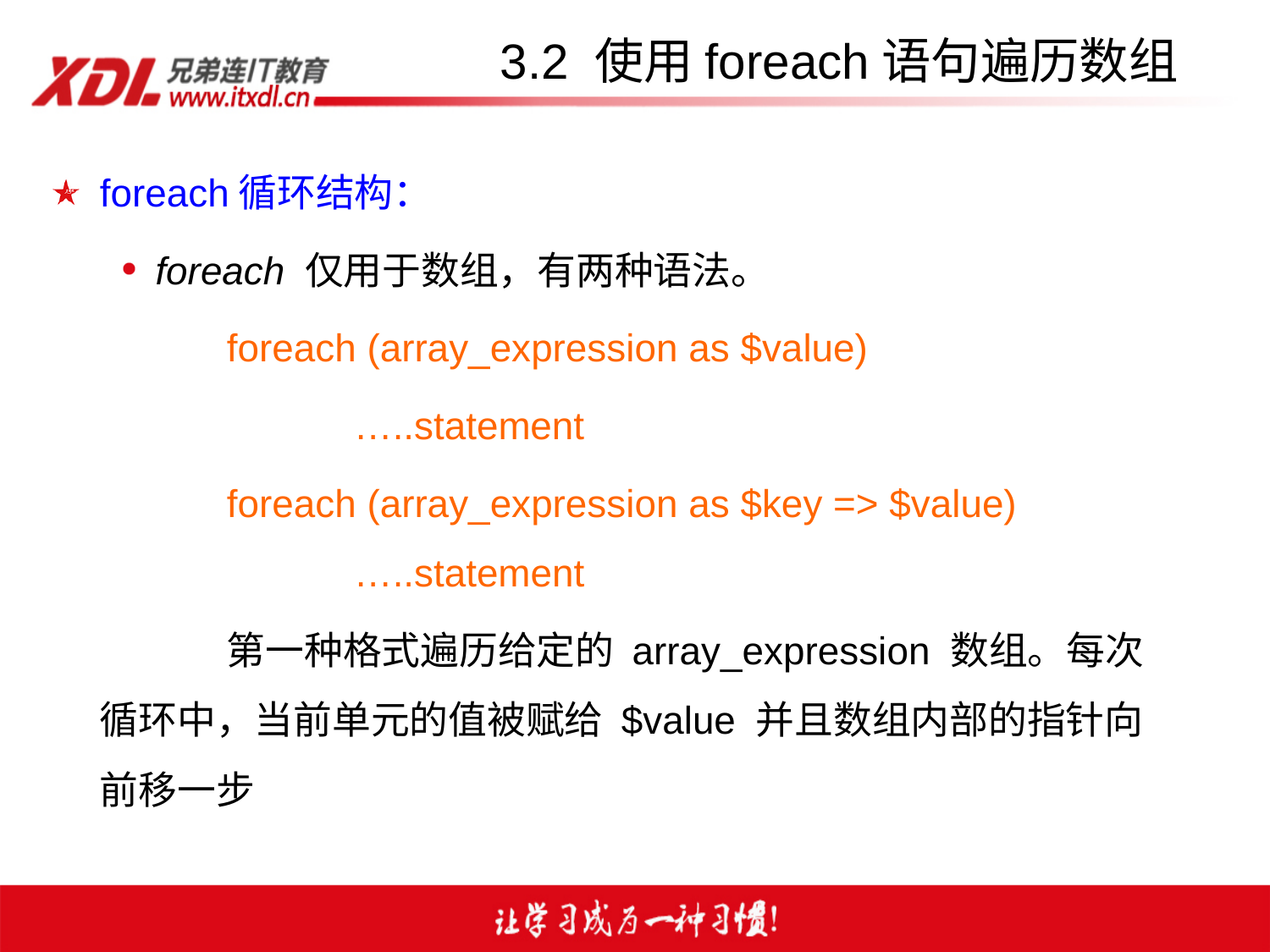

# 3.2 使用foreach语句遍历数组
foreach循环结构：
foreach 仅用于数组，有两种语法。
		foreach (array_expression as $value)
			…..statement
		foreach (array_expression as $key => $value) 			…..statement
		第一种格式遍历给定的 array_expression 数组。每次循环中，当前单元的值被赋给 $value 并且数组内部的指针向前移一步